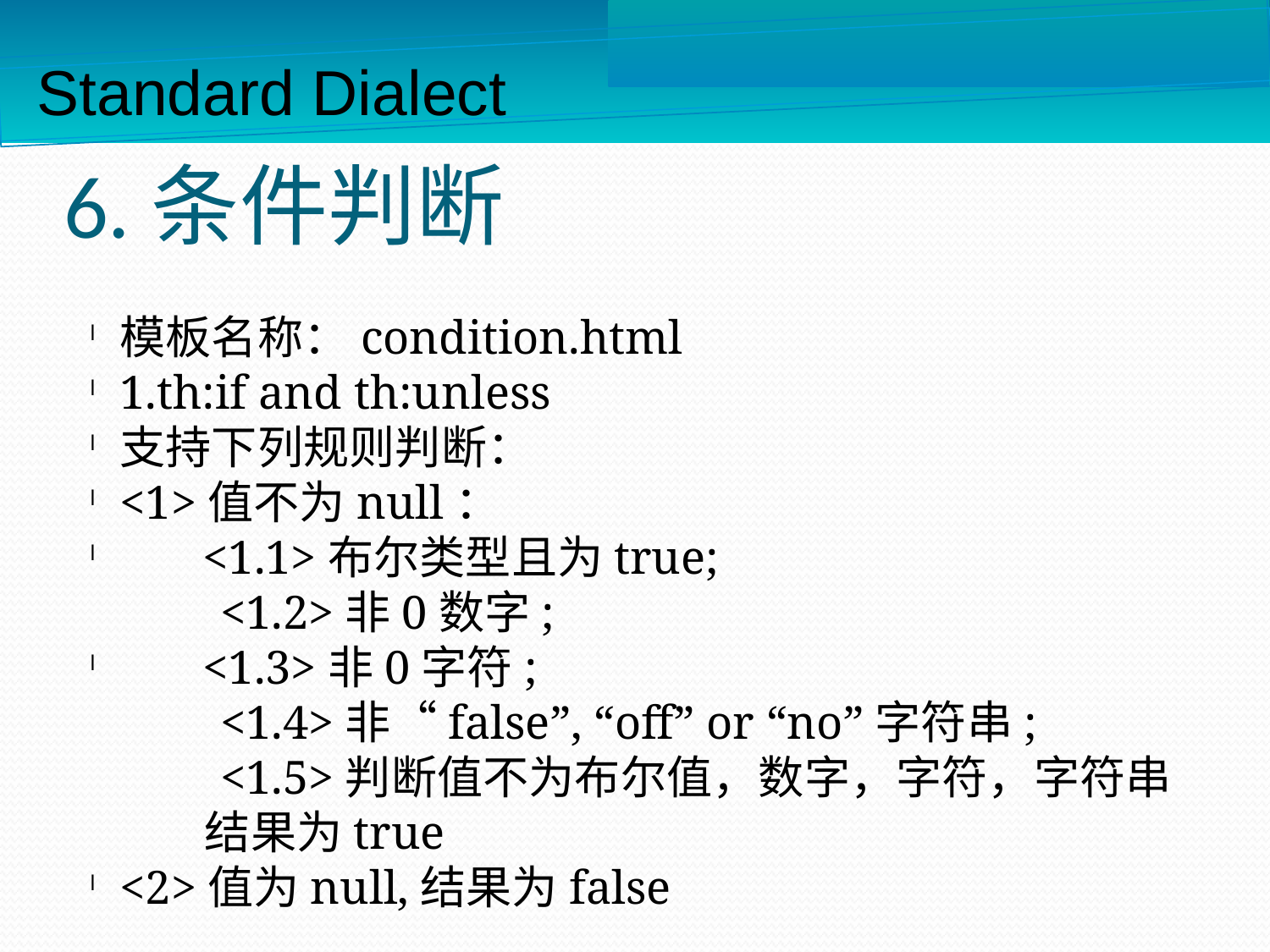

Standard Dialect
6.条件判断

模板名称：condition.html
1.th:if and th:unless
支持下列规则判断：
<1>值不为null：
       <1.1>布尔类型且为true;
           <1.2>非0数字;
       <1.3>非0字符;
           <1.4>非“false”, “off” or “no”字符串;
           <1.5>判断值不为布尔值，数字，字符，字符串
          结果为true
<2>值为null,结果为false